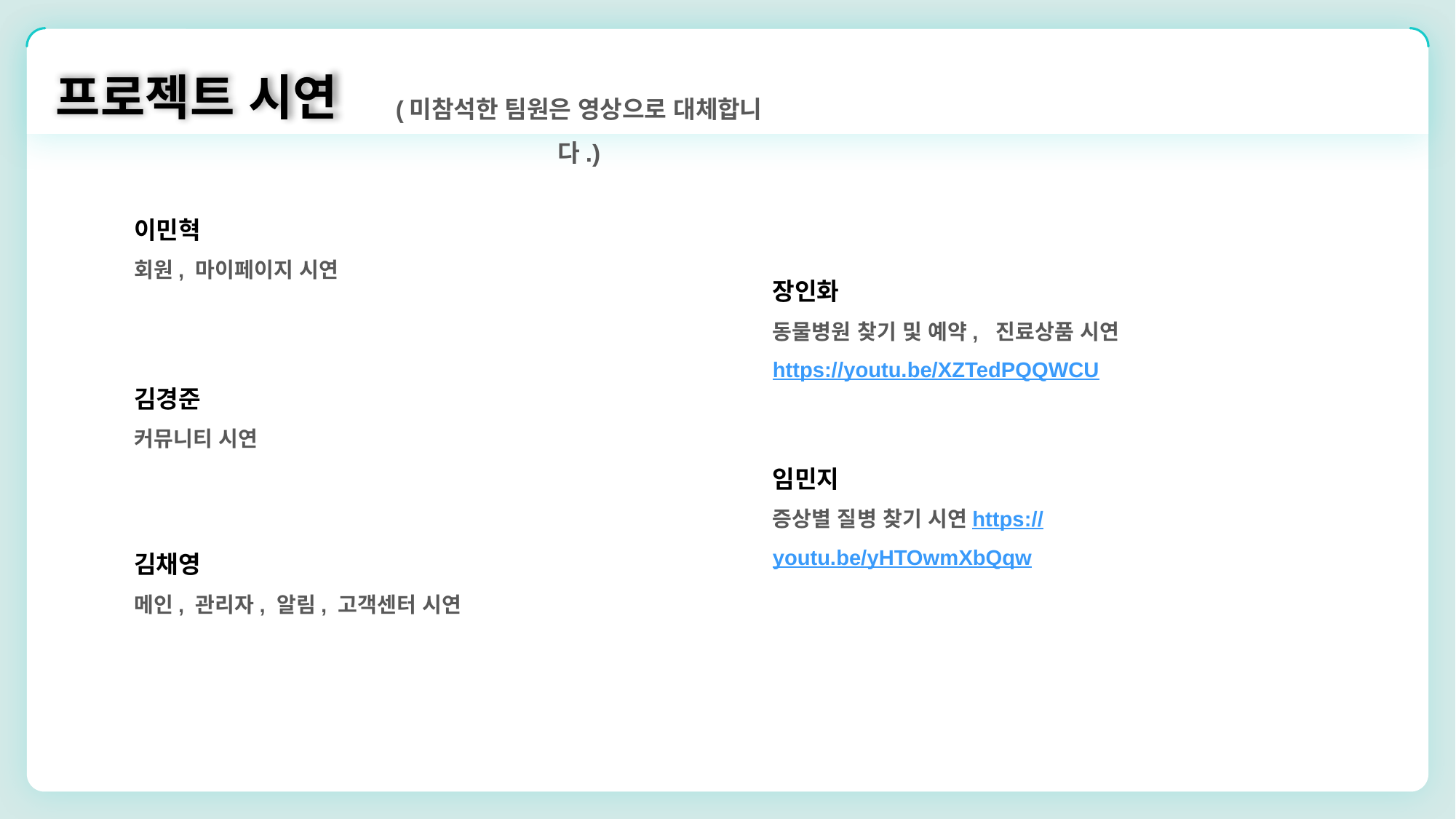

프로젝트 시연
(미참석한 팀원은 영상으로 대체합니다.)
이민혁
회원, 마이페이지 시연
장인화
동물병원 찾기 및 예약,  진료상품 시연
https://youtu.be/XZTedPQQWCU
김경준
커뮤니티 시연
임민지
증상별 질병 찾기 시연https://youtu.be/yHTOwmXbQqw
김채영
메인, 관리자, 알림, 고객센터 시연